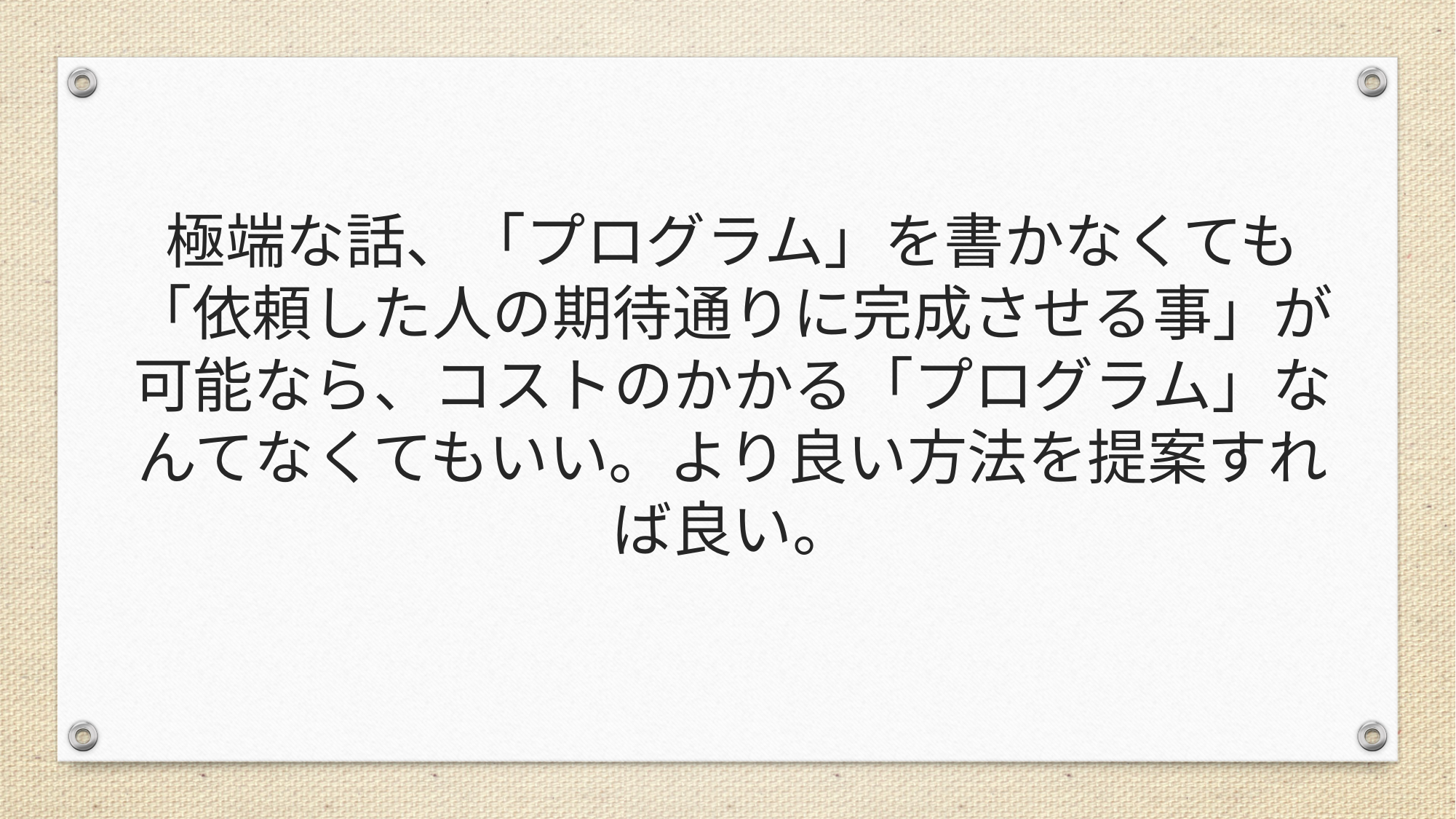

極端な話、「プログラム」を書かなくても「依頼した人の期待通りに完成させる事」が可能なら、コストのかかる「プログラム」なんてなくてもいい。より良い方法を提案すれば良い。